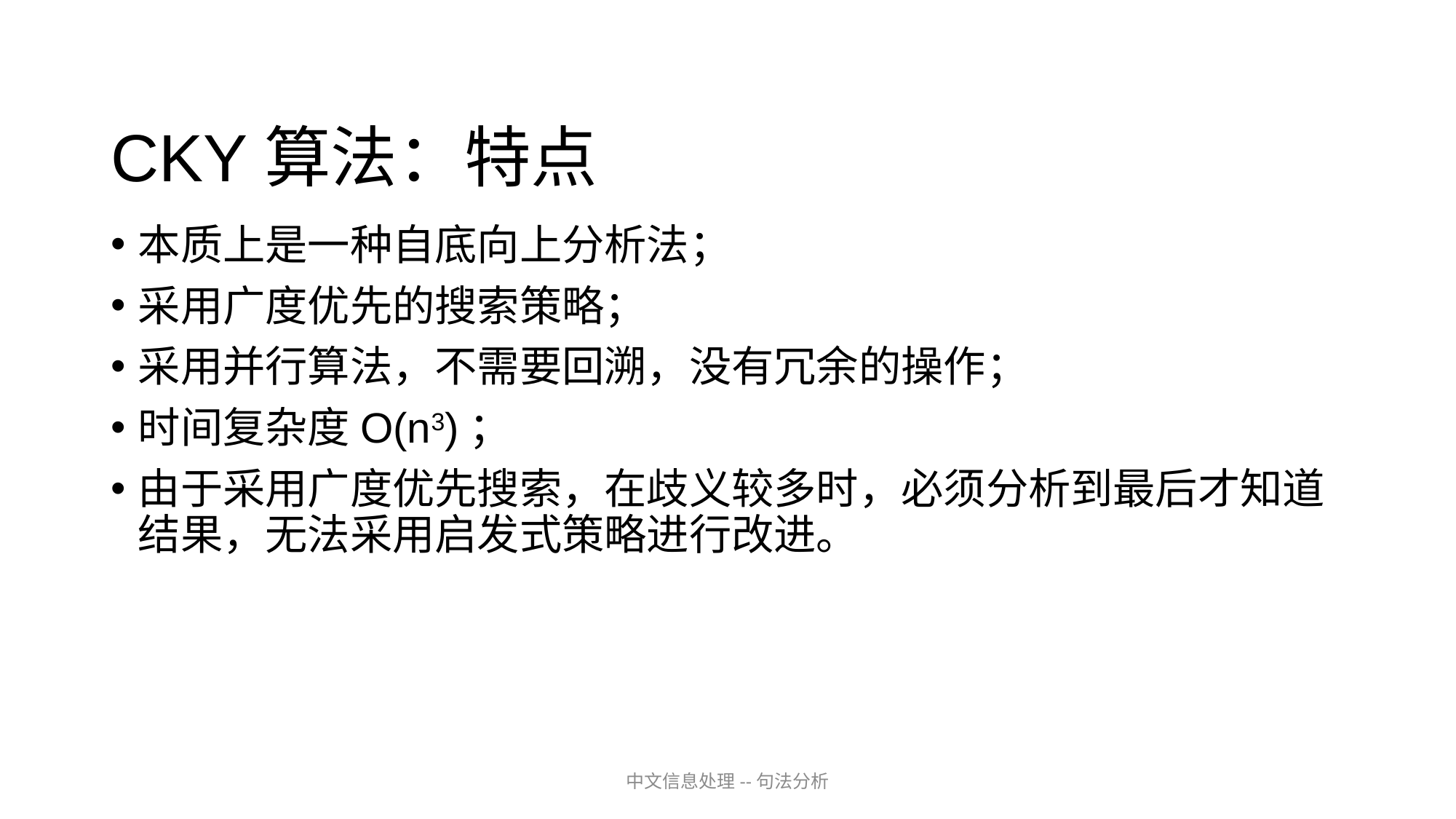

# CKY算法：特点
本质上是一种自底向上分析法；
采用广度优先的搜索策略；
采用并行算法，不需要回溯，没有冗余的操作；
时间复杂度O(n3)；
由于采用广度优先搜索，在歧义较多时，必须分析到最后才知道结果，无法采用启发式策略进行改进。

中文信息处理--句法分析
124